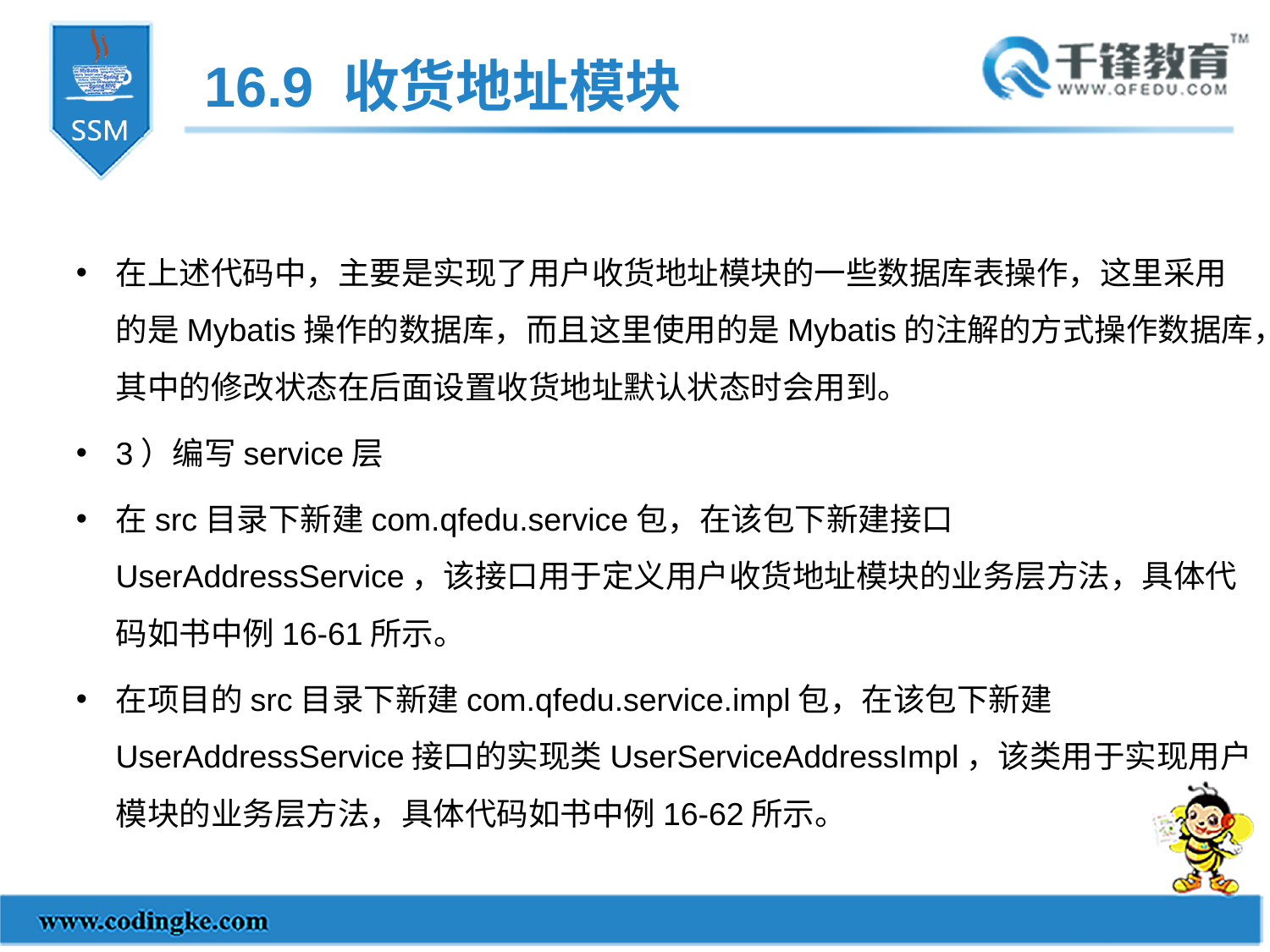

16.9 收货地址模块
在上述代码中，主要是实现了用户收货地址模块的一些数据库表操作，这里采用的是Mybatis操作的数据库，而且这里使用的是Mybatis的注解的方式操作数据库，其中的修改状态在后面设置收货地址默认状态时会用到。
3）编写service层
在src目录下新建com.qfedu.service包，在该包下新建接口UserAddressService，该接口用于定义用户收货地址模块的业务层方法，具体代码如书中例16-61所示。
在项目的src目录下新建com.qfedu.service.impl包，在该包下新建UserAddressService接口的实现类UserServiceAddressImpl，该类用于实现用户模块的业务层方法，具体代码如书中例16-62所示。